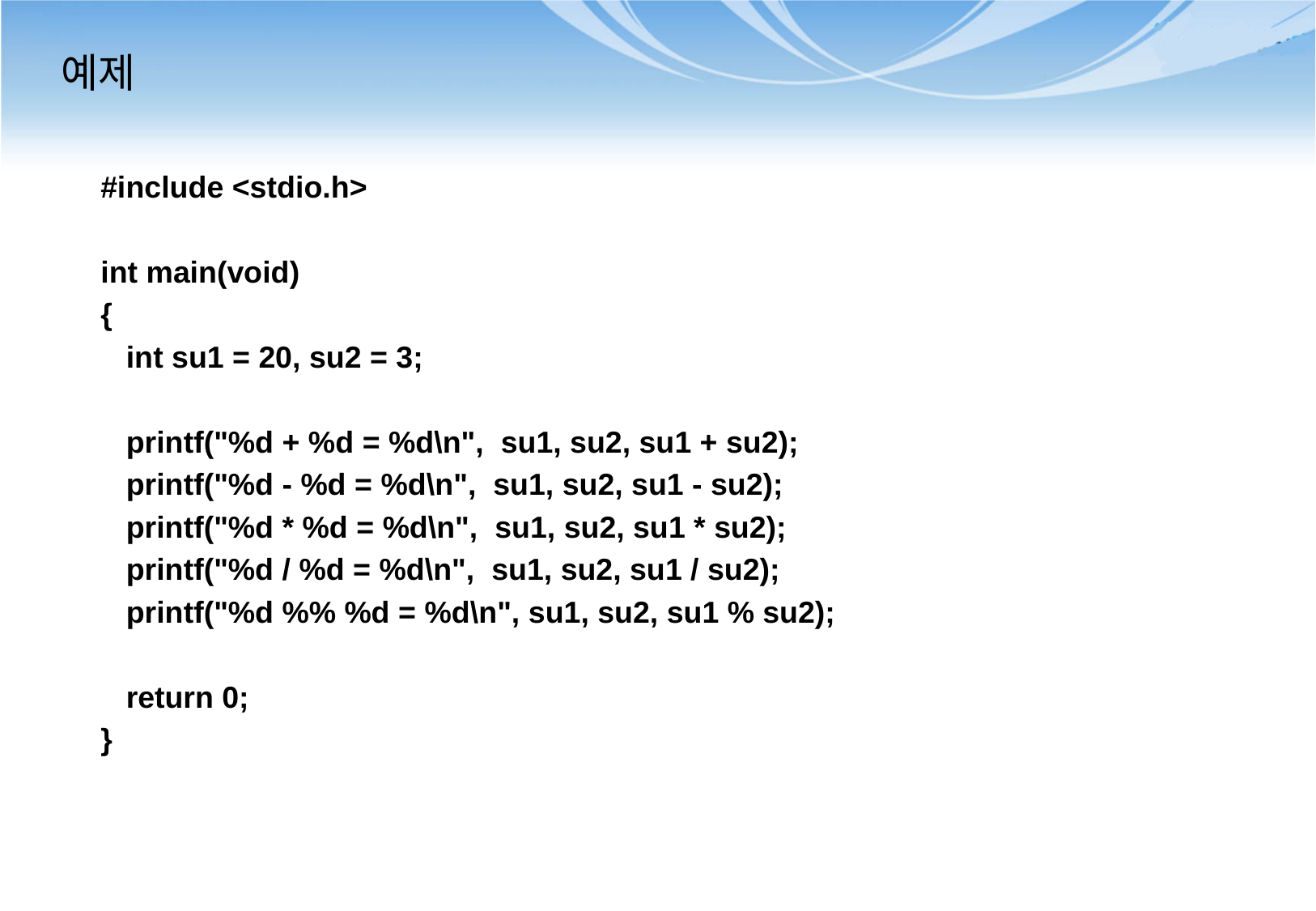

# 예제
#include <stdio.h>

int main(void)
{
   int su1 = 20, su2 = 3;

   printf("%d + %d = %d\n",  su1, su2, su1 + su2);
   printf("%d - %d = %d\n",  su1, su2, su1 - su2);
   printf("%d * %d = %d\n",  su1, su2, su1 * su2);
   printf("%d / %d = %d\n",  su1, su2, su1 / su2);
   printf("%d %% %d = %d\n", su1, su2, su1 % su2);

   return 0;
}